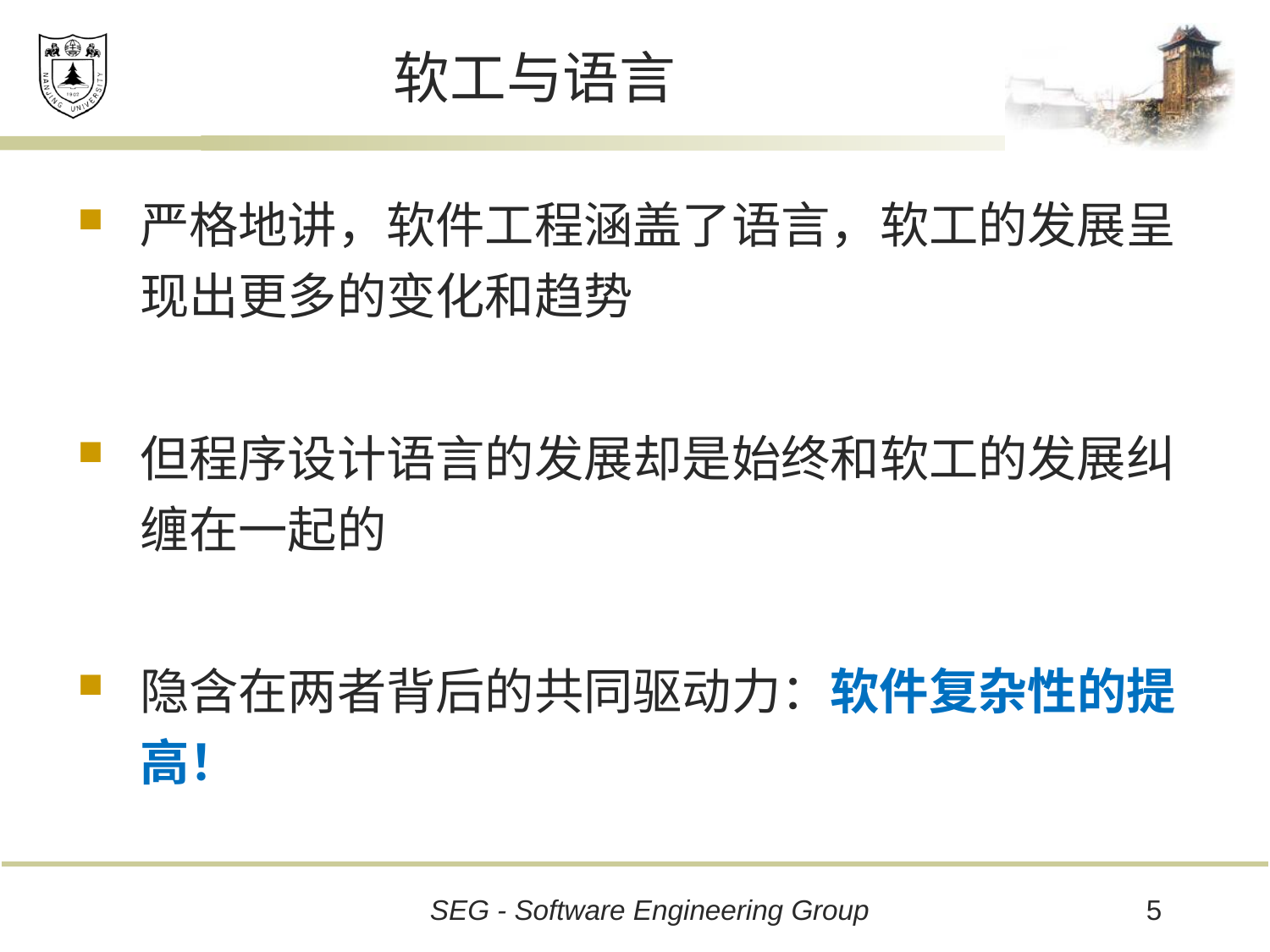

# 软工与语言
严格地讲，软件工程涵盖了语言，软工的发展呈现出更多的变化和趋势

但程序设计语言的发展却是始终和软工的发展纠缠在一起的

隐含在两者背后的共同驱动力：软件复杂性的提高！
5
SEG - Software Engineering Group